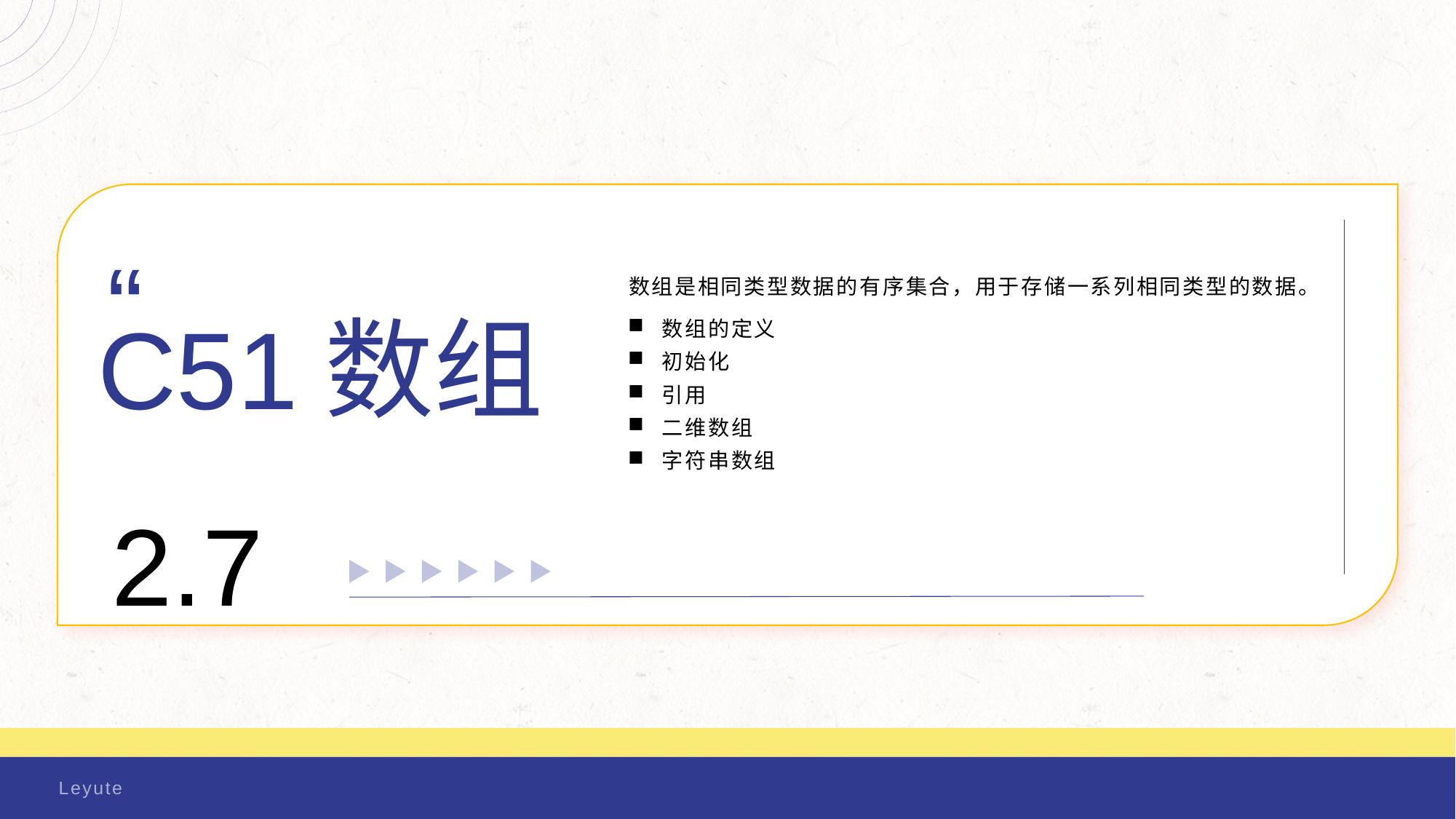

“
C51数组
2.7

数组是相同类型数据的有序集合，用于存储一系列相同类型的数据。
数组的定义
初始化
引用
二维数组
字符串数组